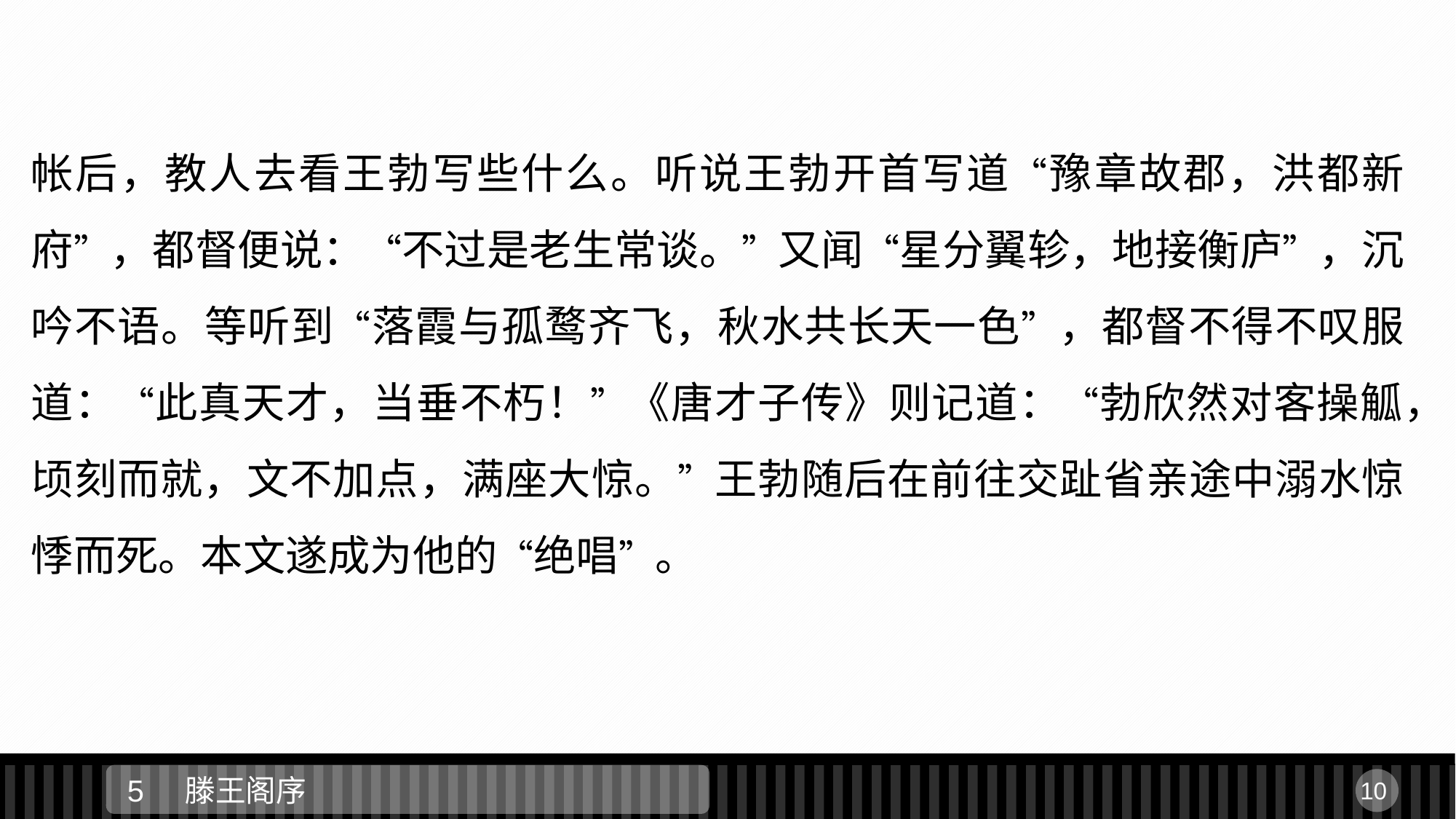

帐后，教人去看王勃写些什么。听说王勃开首写道“豫章故郡，洪都新府”，都督便说：“不过是老生常谈。”又闻“星分翼轸，地接衡庐”，沉吟不语。等听到“落霞与孤鹜齐飞，秋水共长天一色”，都督不得不叹服道：“此真天才，当垂不朽！”《唐才子传》则记道：“勃欣然对客操觚，顷刻而就，文不加点，满座大惊。”王勃随后在前往交趾省亲途中溺水惊悸而死。本文遂成为他的“绝唱”。